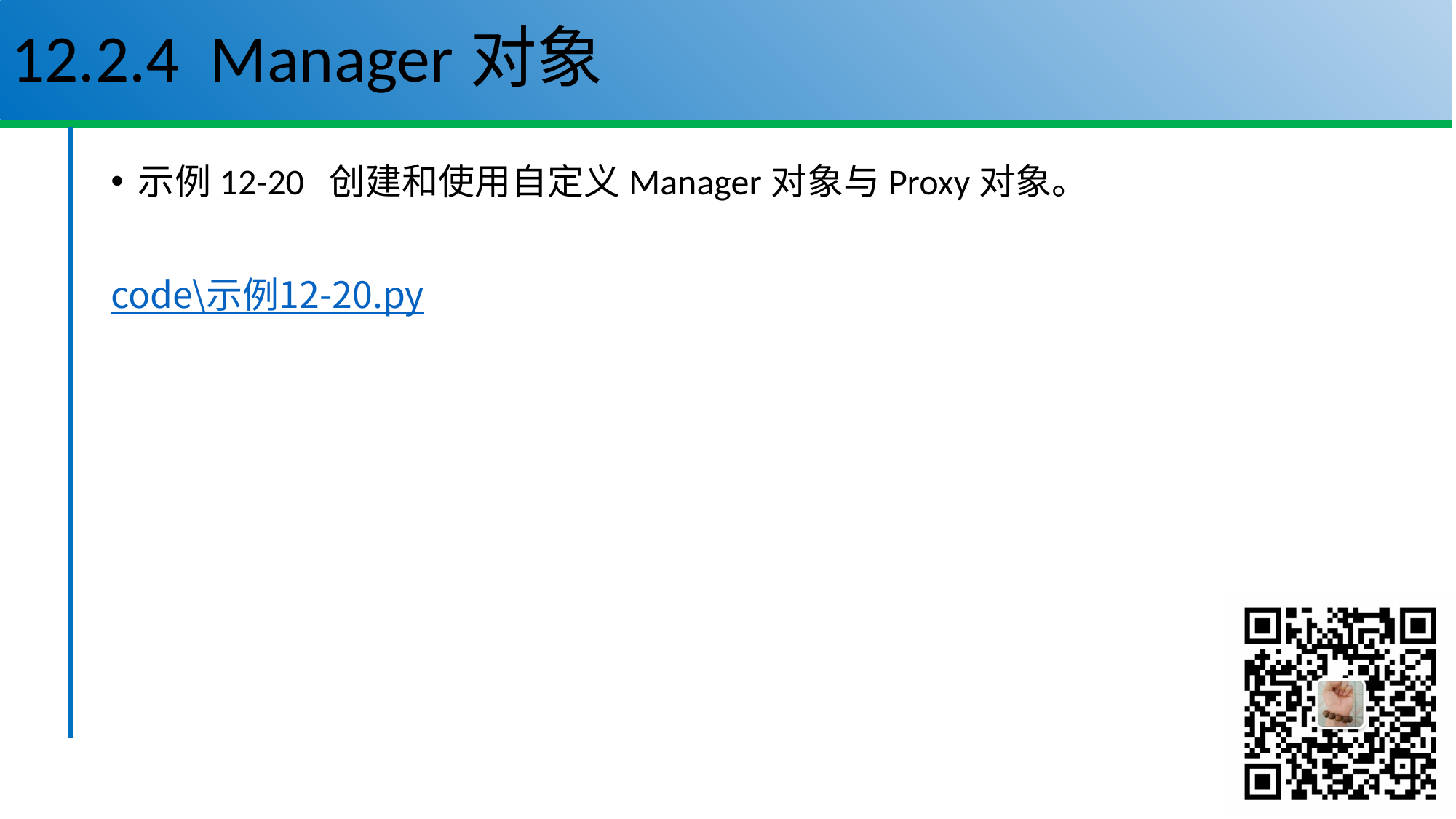

# 12.2.4  Manager对象
示例12-20  创建和使用自定义Manager对象与Proxy对象。

code\示例12-20.py
54